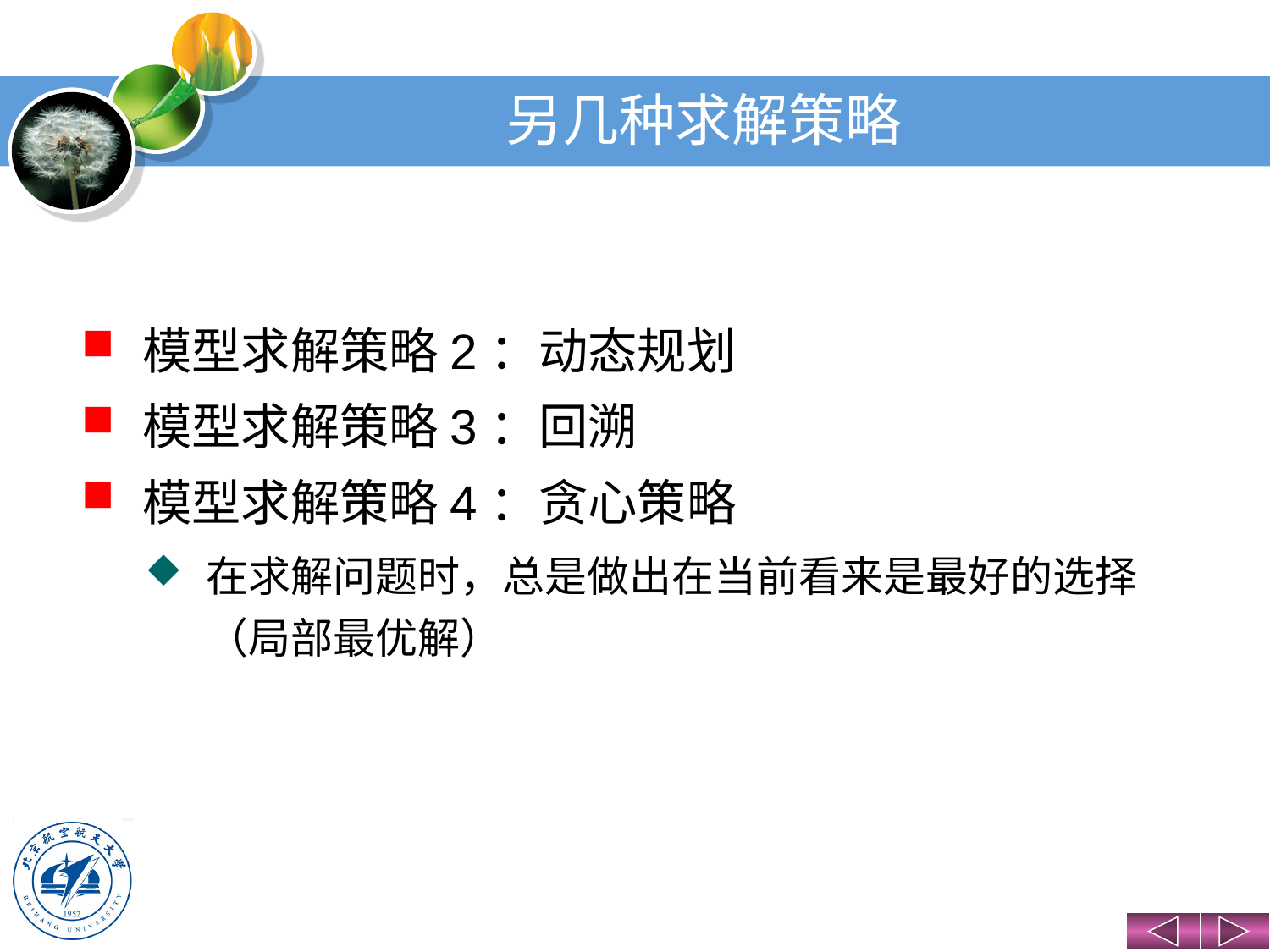

# 另几种求解策略

模型求解策略2：动态规划
模型求解策略3：回溯
模型求解策略4：贪心策略
在求解问题时，总是做出在当前看来是最好的选择（局部最优解）

117